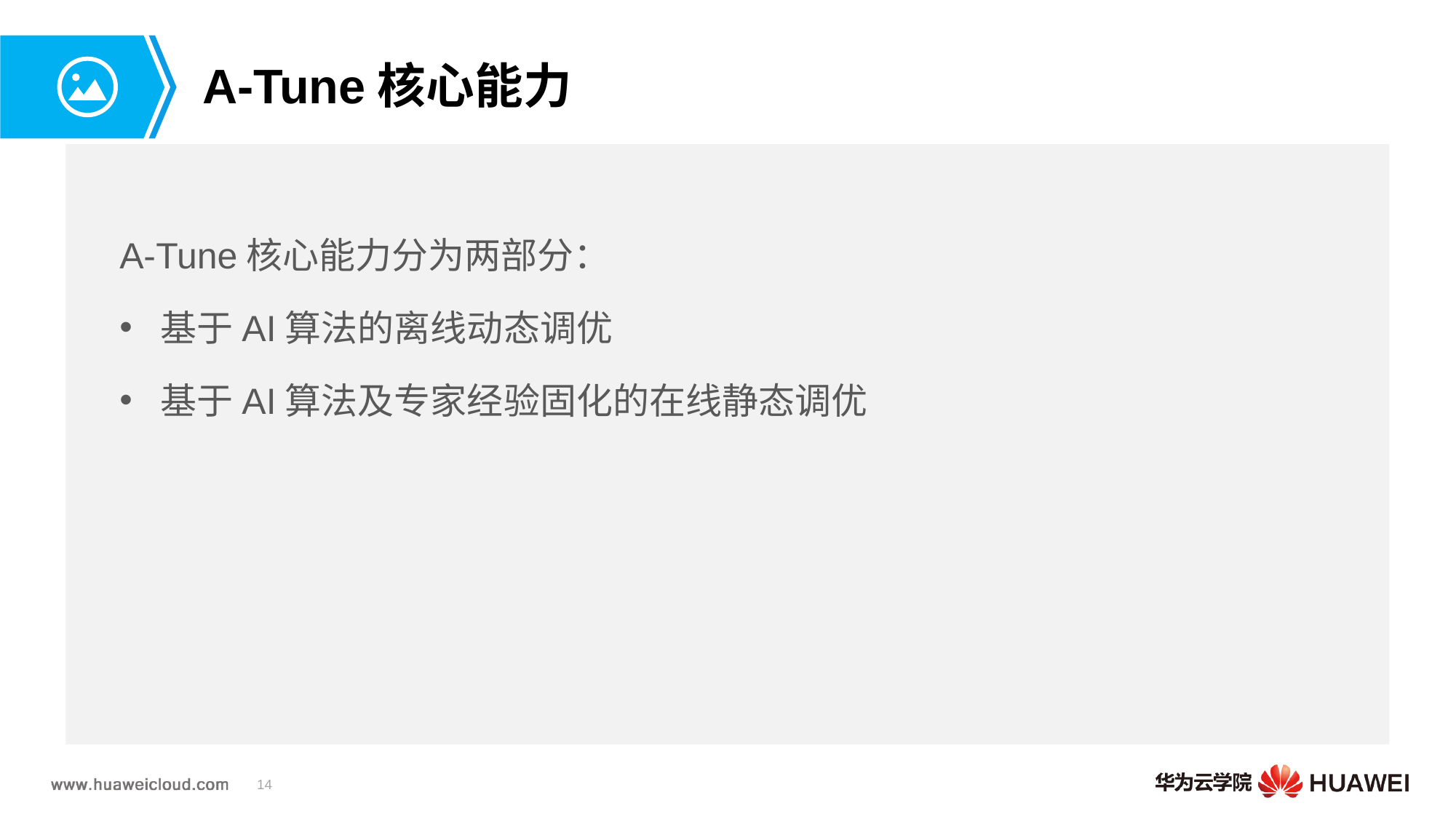

# A-Tune核心能力

A-Tune核心能力分为两部分：
基于AI算法的离线动态调优
基于AI算法及专家经验固化的在线静态调优